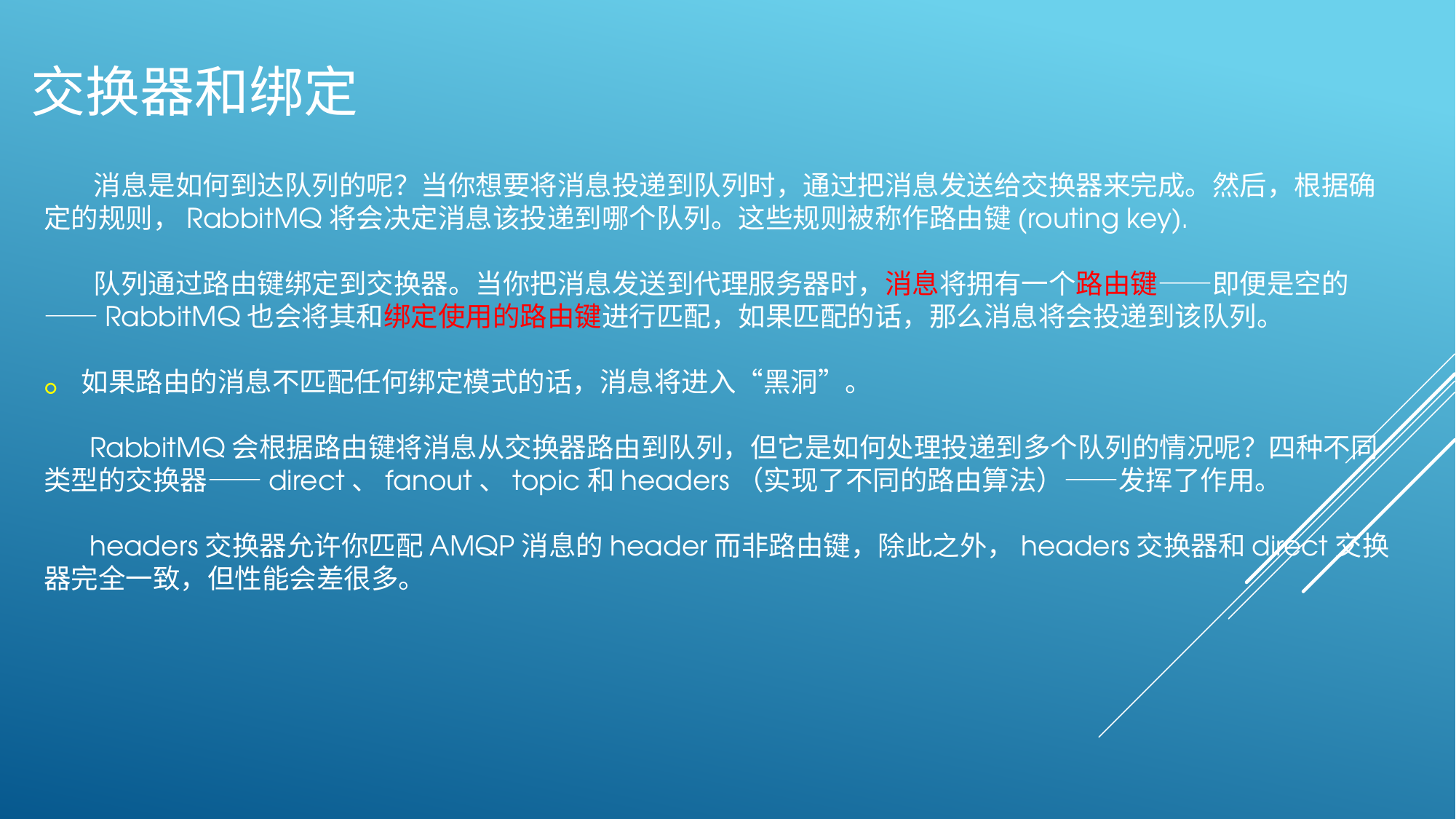

# 交换器和绑定
。

       消息是如何到达队列的呢？当你想要将消息投递到队列时，通过把消息发送给交换器来完成。然后，根据确定的规则，RabbitMQ将会决定消息该投递到哪个队列。这些规则被称作路由键(routing key).

       队列通过路由键绑定到交换器。当你把消息发送到代理服务器时，消息将拥有一个路由键——即便是空的——RabbitMQ也会将其和绑定使用的路由键进行匹配，如果匹配的话，那么消息将会投递到该队列。

     如果路由的消息不匹配任何绑定模式的话，消息将进入“黑洞”。

      RabbitMQ会根据路由键将消息从交换器路由到队列，但它是如何处理投递到多个队列的情况呢？四种不同类型的交换器——direct、fanout、topic和headers（实现了不同的路由算法）——发挥了作用。

      headers交换器允许你匹配AMQP消息的header而非路由键，除此之外，headers交换器和direct交换器完全一致，但性能会差很多。